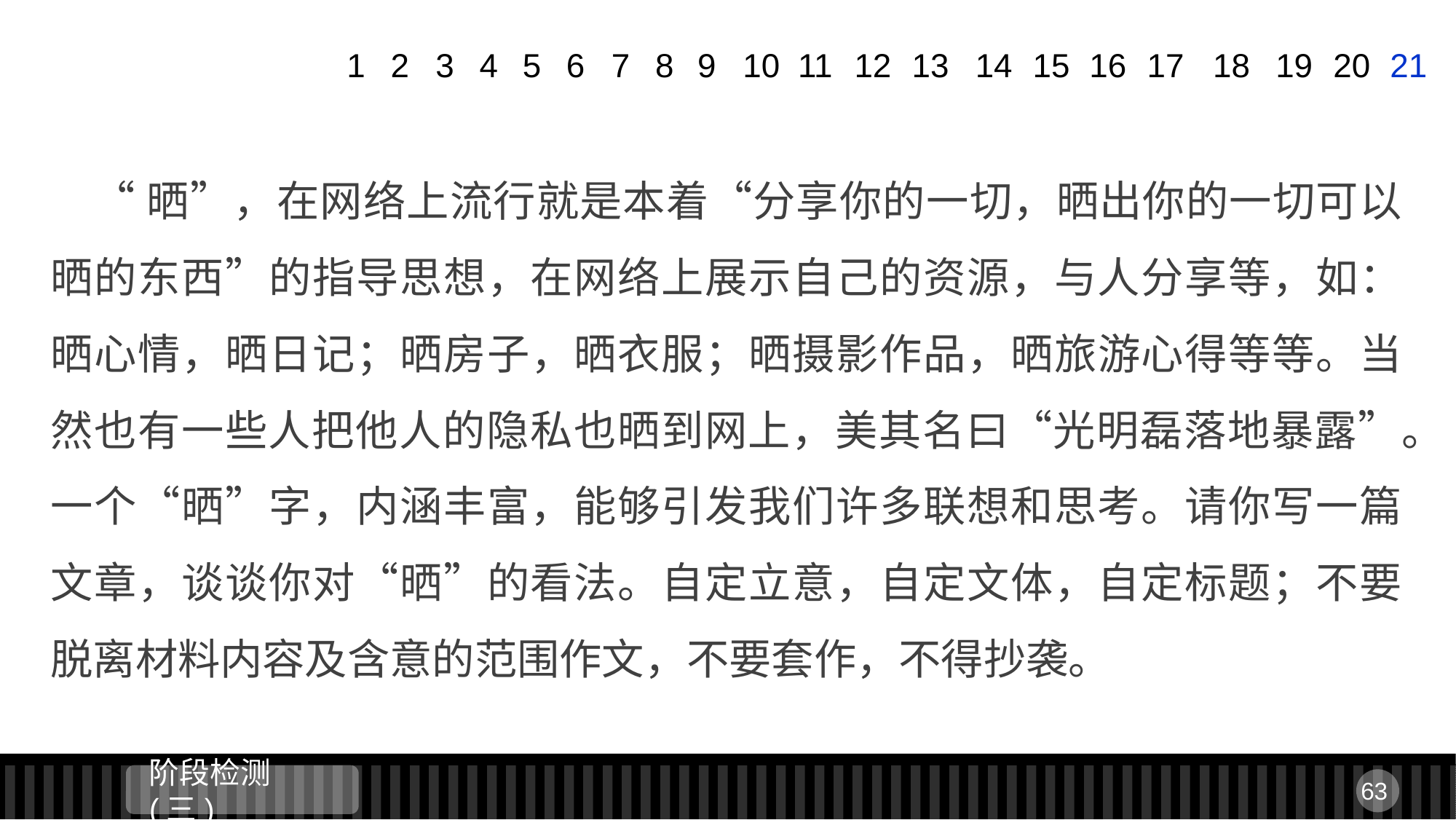

1
2
3
4
5
6
7
8
9
11
12
13
14
15
16
17
18
19
20
21
10
    “晒”，在网络上流行就是本着“分享你的一切，晒出你的一切可以晒的东西”的指导思想，在网络上展示自己的资源，与人分享等，如：晒心情，晒日记；晒房子，晒衣服；晒摄影作品，晒旅游心得等等。当然也有一些人把他人的隐私也晒到网上，美其名曰“光明磊落地暴露”。
一个“晒”字，内涵丰富，能够引发我们许多联想和思考。请你写一篇文章，谈谈你对“晒”的看法。自定立意，自定文体，自定标题；不要脱离材料内容及含意的范围作文，不要套作，不得抄袭。